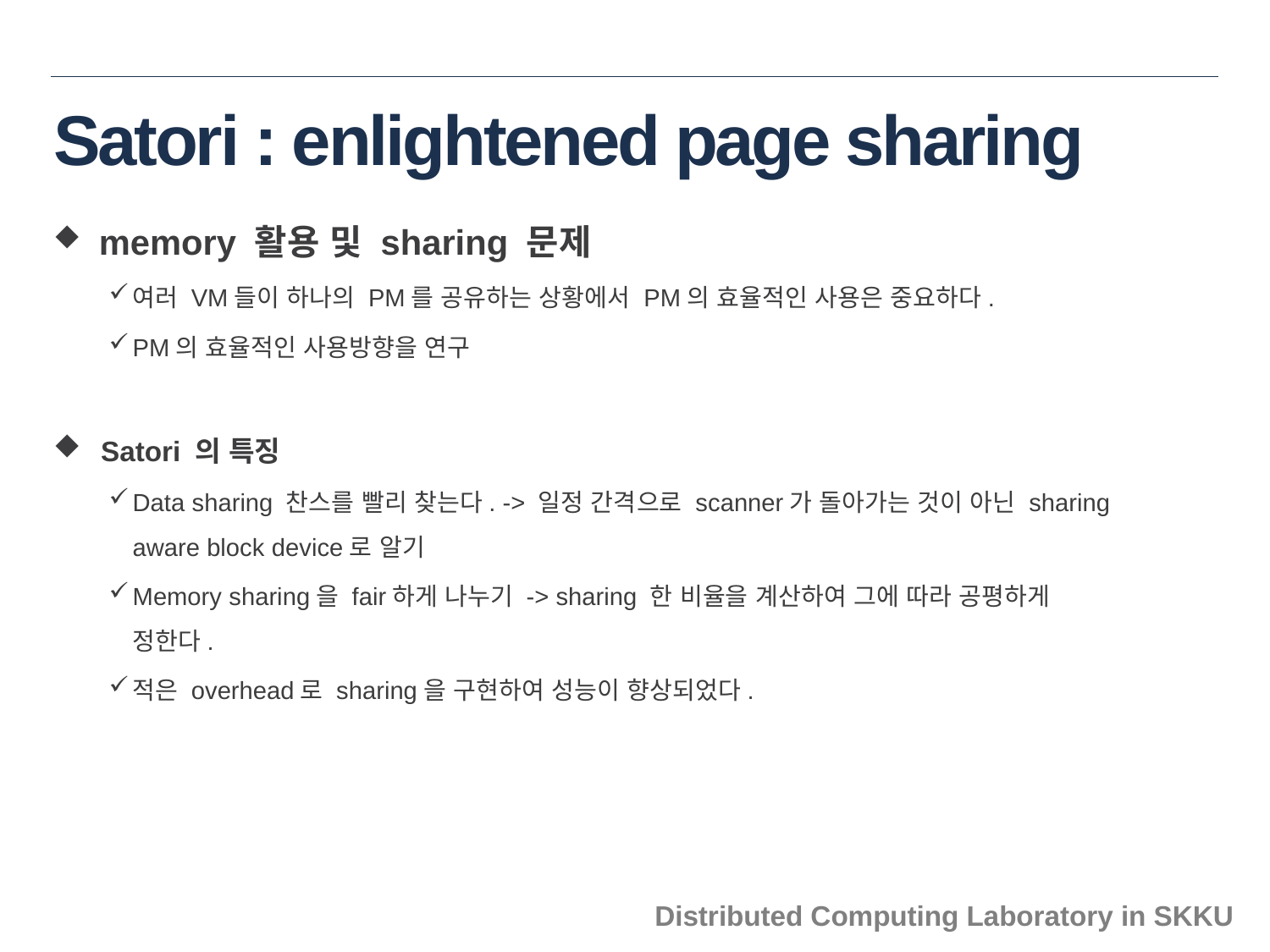

# Satori : enlightened page sharing
  memory 활용 및 sharing 문제
여러 VM들이 하나의 PM를 공유하는 상황에서 PM의 효율적인 사용은 중요하다.
PM의 효율적인 사용방향을 연구

Satori 의 특징
Data sharing 찬스를 빨리 찾는다. -> 일정 간격으로 scanner가 돌아가는 것이 아닌 sharing aware block device로 알기
Memory sharing을 fair하게 나누기 -> sharing 한 비율을 계산하여 그에 따라 공평하게 정한다.
적은 overhead로 sharing을 구현하여 성능이 향상되었다.
Distributed Computing Laboratory in SKKU